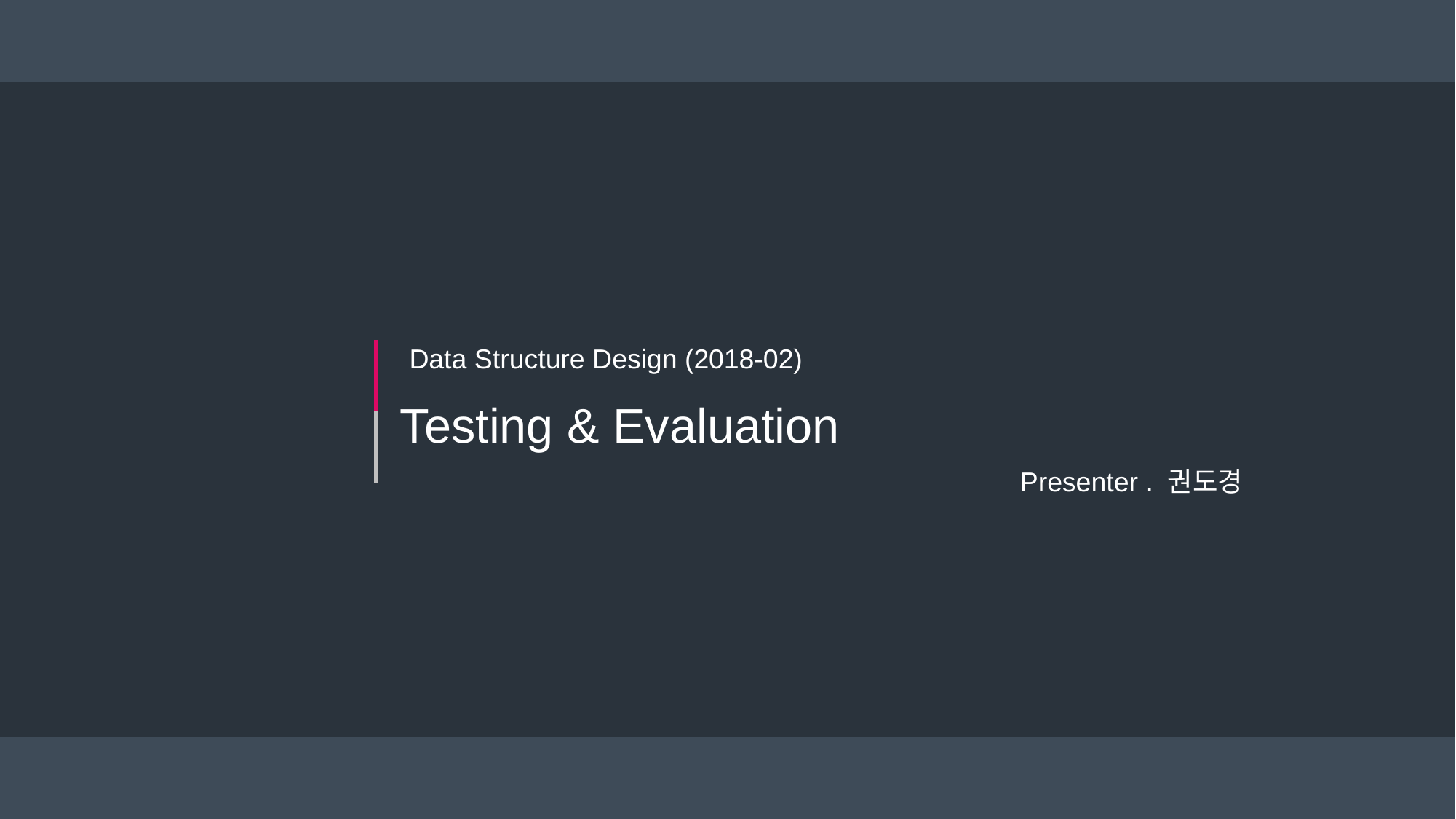

Data Structure Design (2018-02)
Testing & Evaluation
Presenter . 권도경